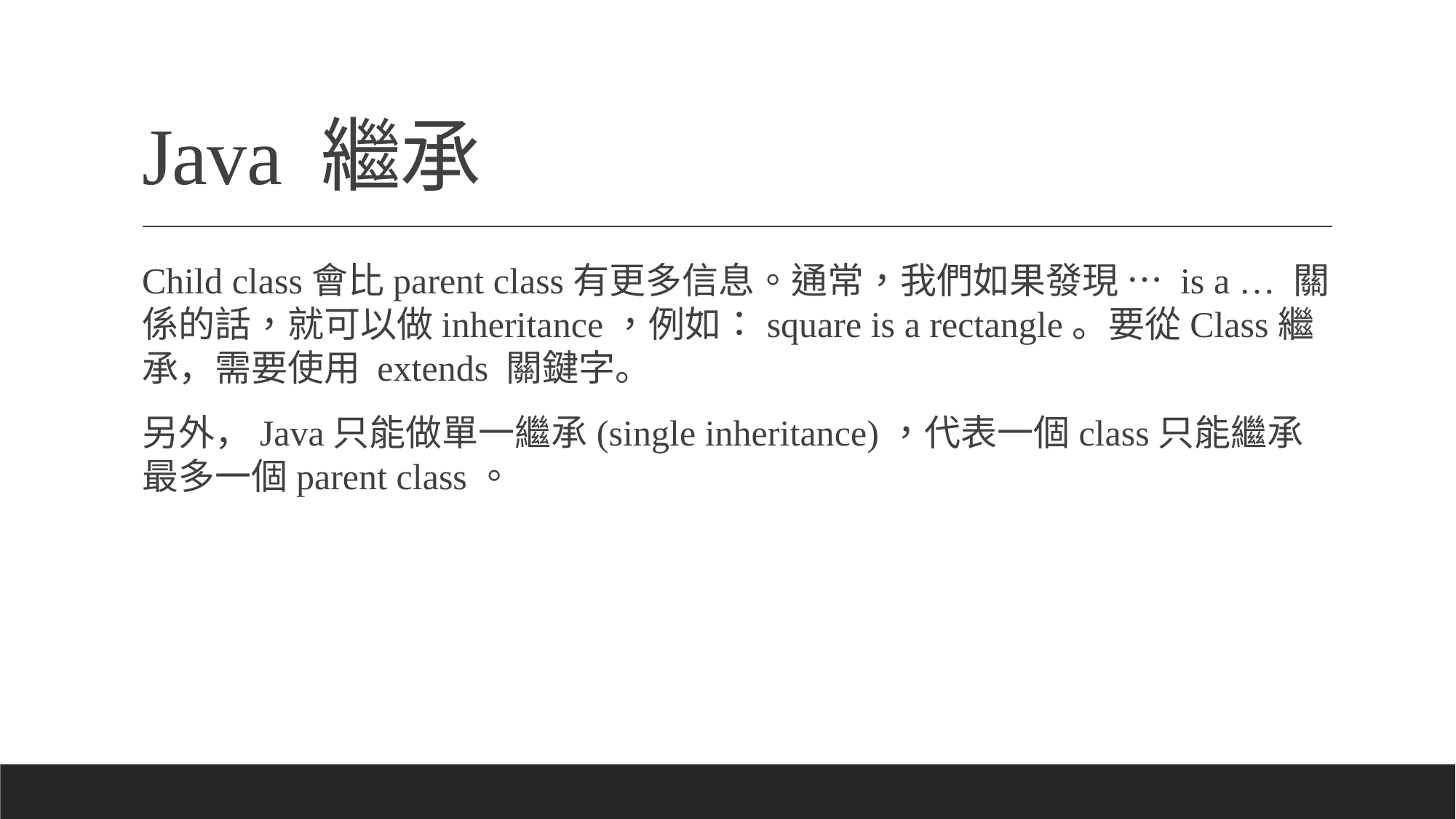

# Java 繼承
Child class會比parent class有更多信息。通常，我們如果發現 … is a … 關係的話，就可以做inheritance，例如：square is a rectangle。要從Class繼承，需要使用 extends 關鍵字。
另外，Java只能做單一繼承(single inheritance)，代表一個class只能繼承最多一個parent class。